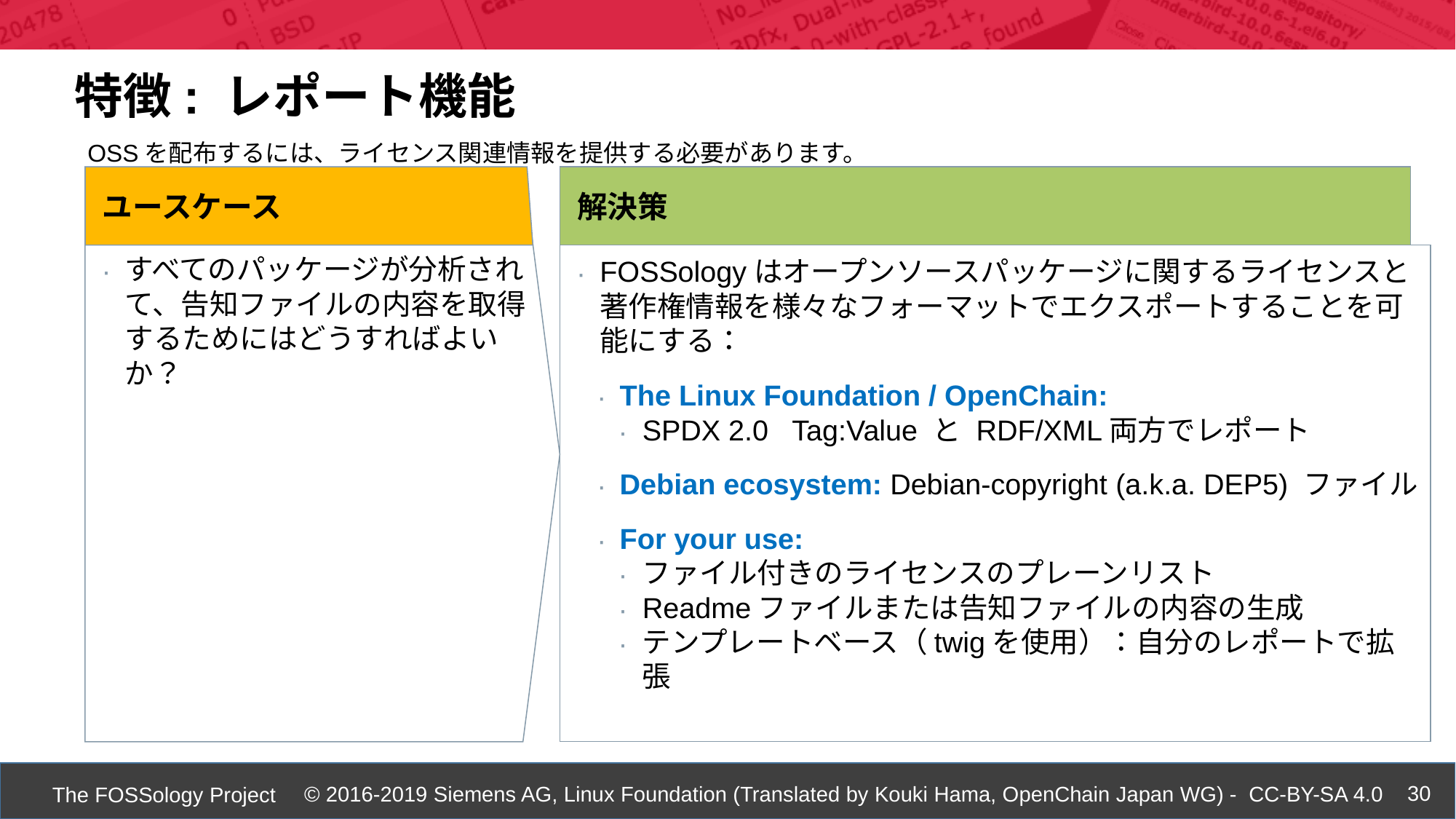

特徴: レポート機能
OSSを配布するには、ライセンス関連情報を提供する必要があります。
ユースケース
解決策

すべてのパッケージが分析されて、告知ファイルの内容を取得するためにはどうすればよいか？

FOSSologyはオープンソースパッケージに関するライセンスと著作権情報を様々なフォーマットでエクスポートすることを可能にする：
The Linux Foundation / OpenChain:
SPDX 2.0   Tag:Value と RDF/XML両方でレポート
Debian ecosystem: Debian-copyright (a.k.a. DEP5) ファイル
For your use:
ファイル付きのライセンスのプレーンリスト
Readmeファイルまたは告知ファイルの内容の生成
テンプレートベース（twigを使用）：自分のレポートで拡張